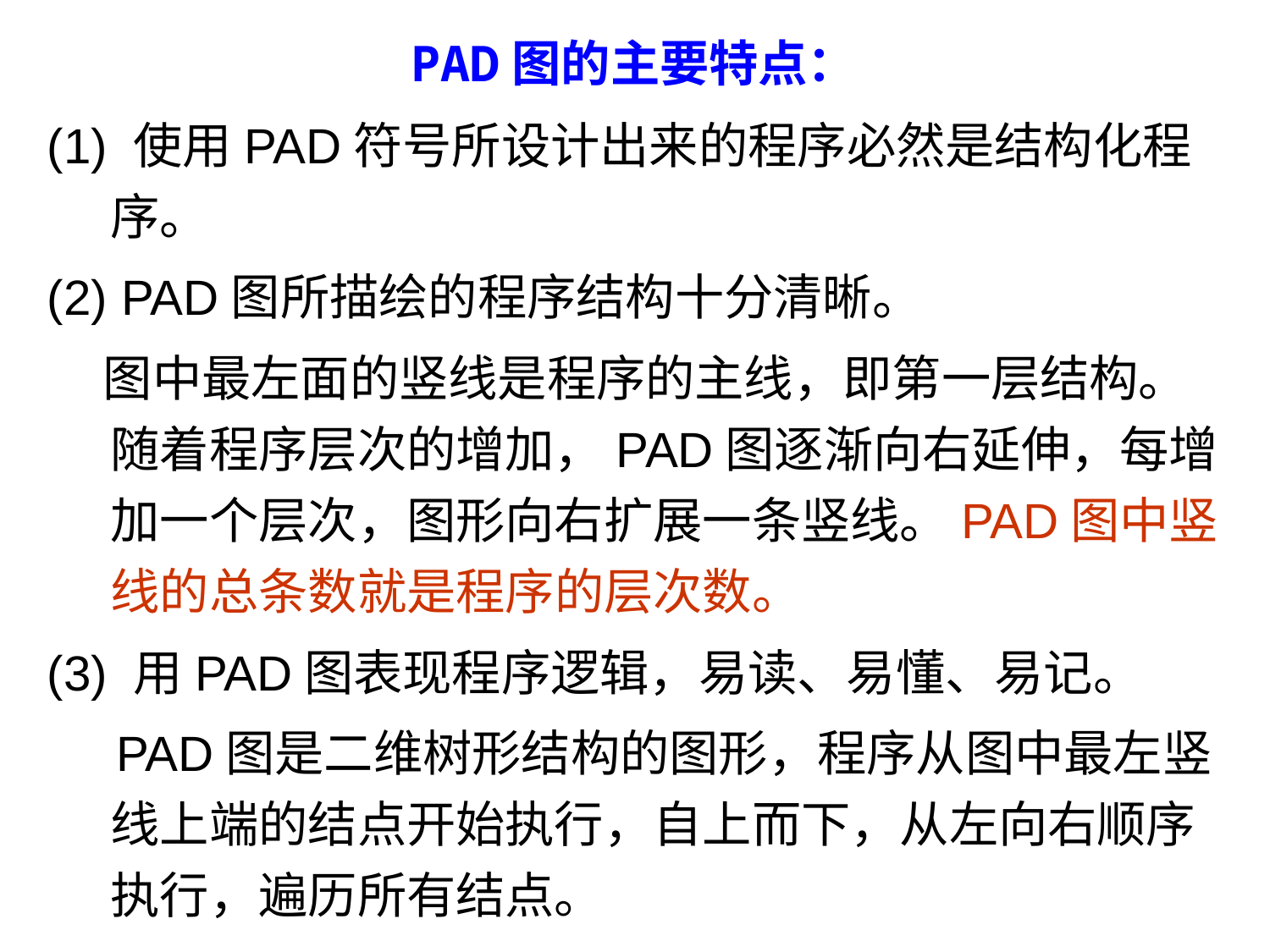

# PAD图的主要特点：
(1) 使用PAD符号所设计出来的程序必然是结构化程序。
(2) PAD图所描绘的程序结构十分清晰。
    图中最左面的竖线是程序的主线，即第一层结构。随着程序层次的增加，PAD图逐渐向右延伸，每增加一个层次，图形向右扩展一条竖线。PAD图中竖线的总条数就是程序的层次数。
(3) 用PAD图表现程序逻辑，易读、易懂、易记。
     PAD图是二维树形结构的图形，程序从图中最左竖线上端的结点开始执行，自上而下，从左向右顺序执行，遍历所有结点。